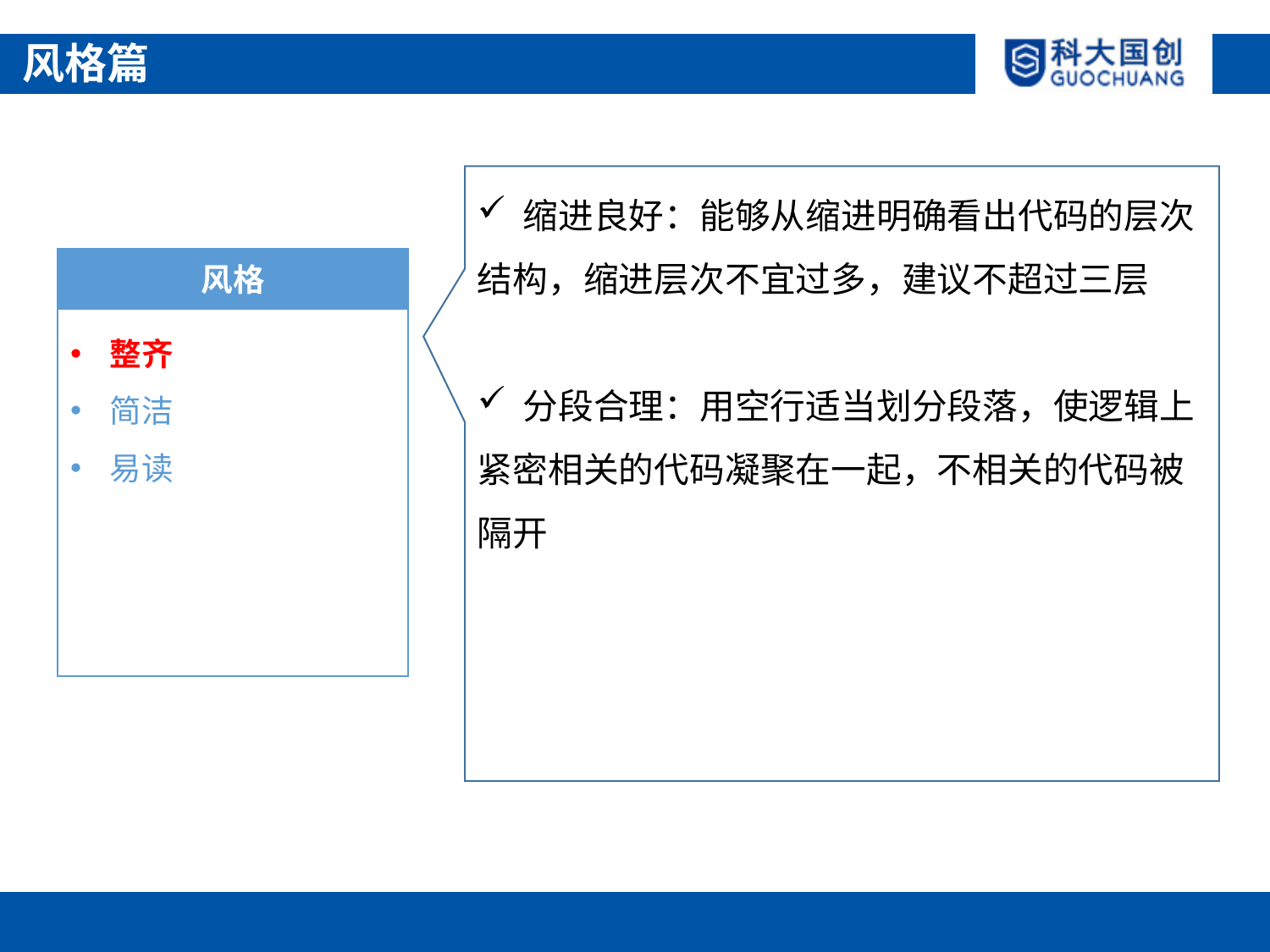

风格篇
 缩进良好：能够从缩进明确看出代码的层次结构，缩进层次不宜过多，建议不超过三层

 分段合理：用空行适当划分段落，使逻辑上紧密相关的代码凝聚在一起，不相关的代码被隔开
风格
整齐
简洁
易读